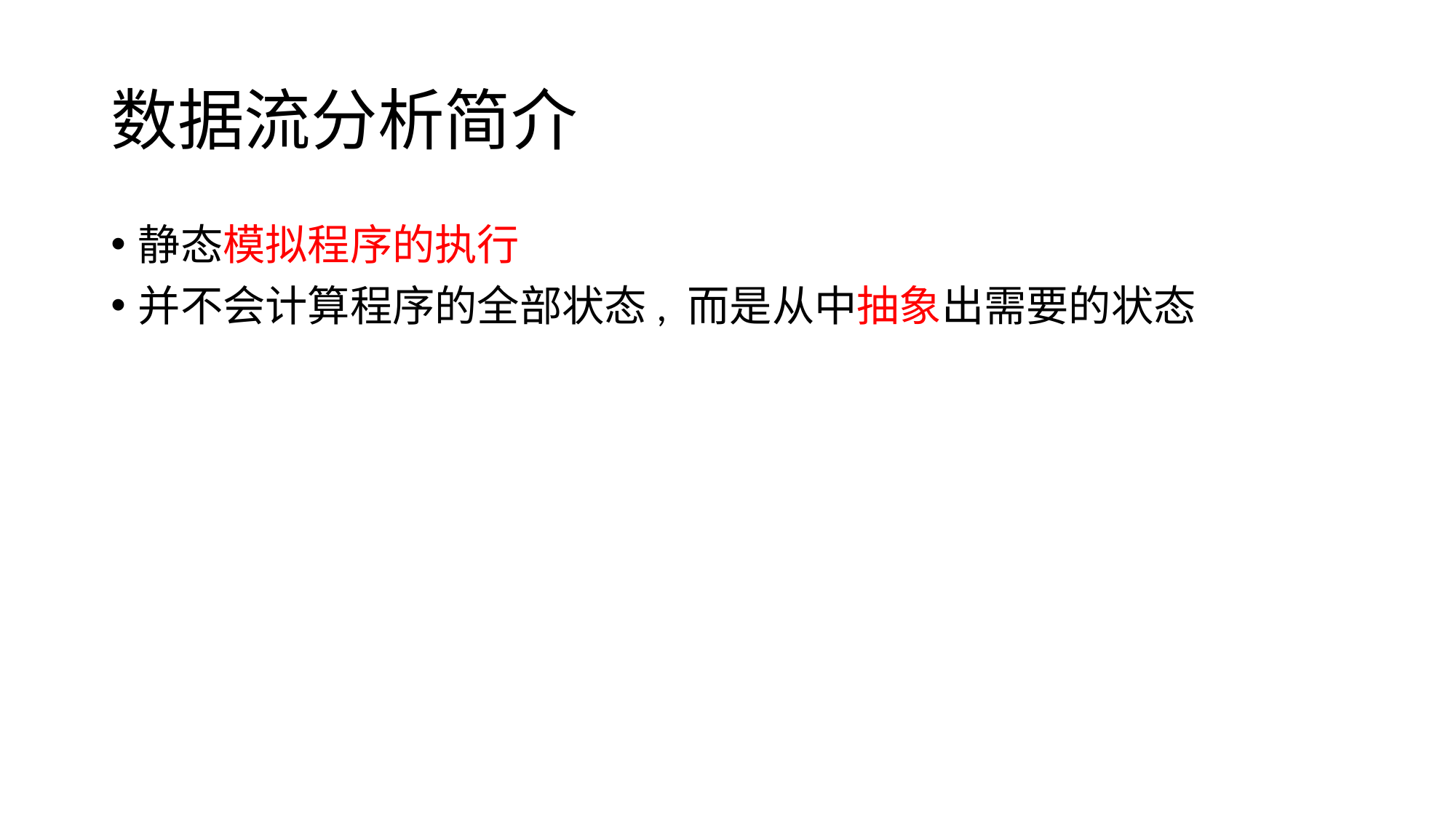

# 数据流分析简介
静态模拟程序的执行
并不会计算程序的全部状态, 而是从中抽象出需要的状态